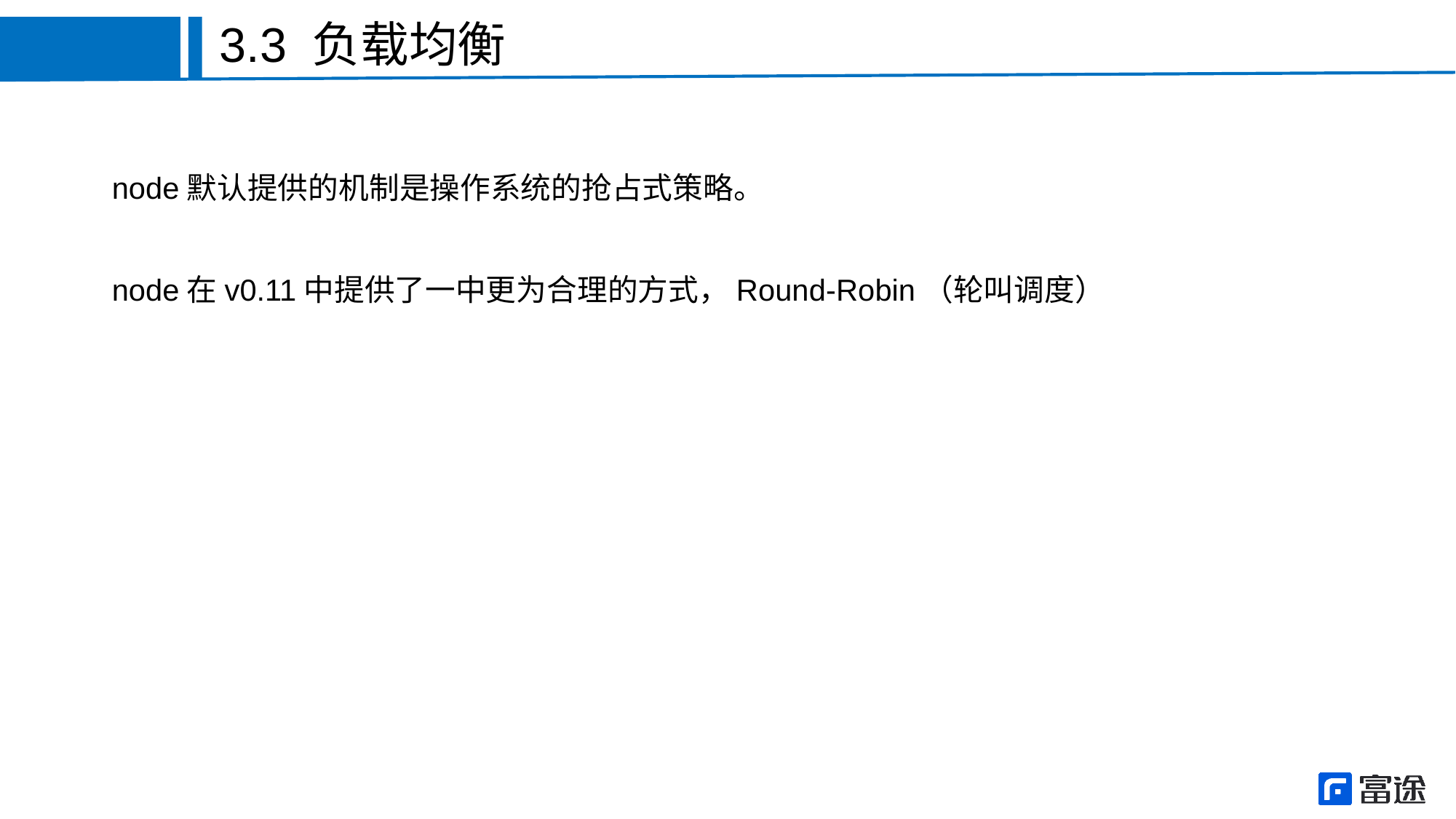

3.3 负载均衡
node默认提供的机制是操作系统的抢占式策略。

node在v0.11中提供了一中更为合理的方式，Round-Robin（轮叫调度）